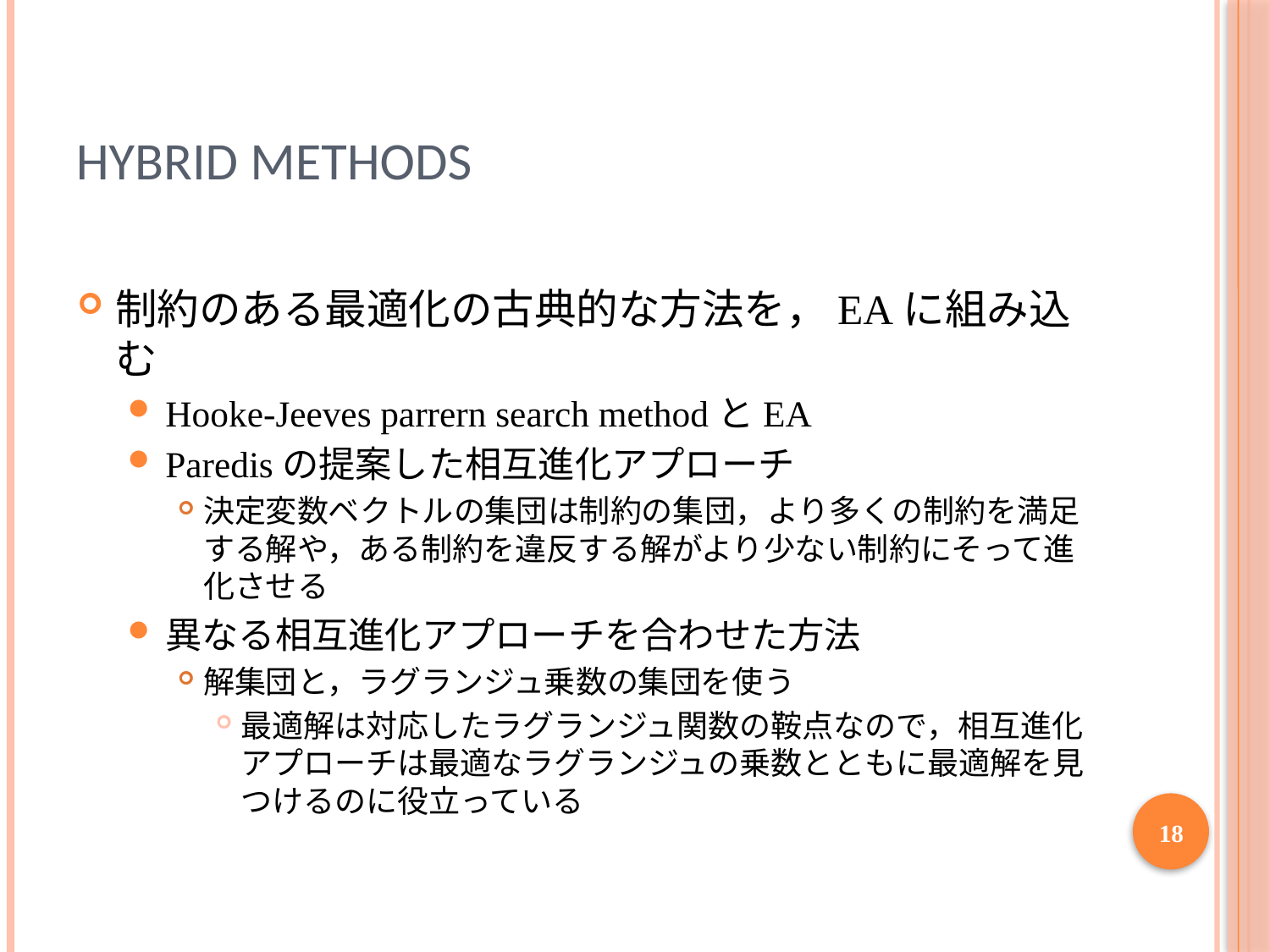

# Hybrid Methods
制約のある最適化の古典的な方法を，EAに組み込む
Hooke-Jeeves parrern search methodとEA
Paredisの提案した相互進化アプローチ
決定変数ベクトルの集団は制約の集団，より多くの制約を満足する解や，ある制約を違反する解がより少ない制約にそって進化させる
異なる相互進化アプローチを合わせた方法
解集団と，ラグランジュ乗数の集団を使う
最適解は対応したラグランジュ関数の鞍点なので，相互進化アプローチは最適なラグランジュの乗数とともに最適解を見つけるのに役立っている
18